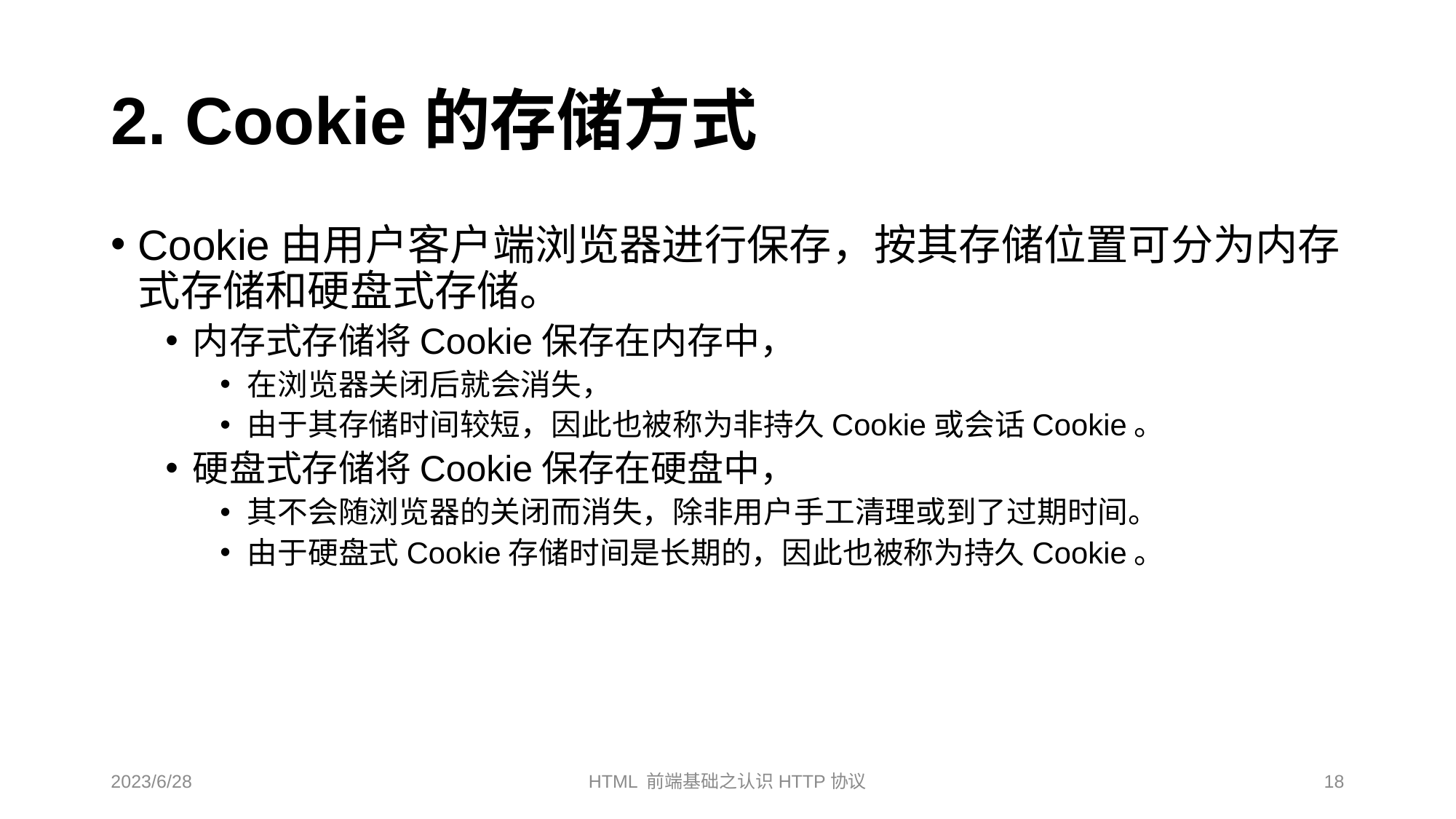

# 2. Cookie的存储方式
Cookie由用户客户端浏览器进行保存，按其存储位置可分为内存式存储和硬盘式存储。
内存式存储将Cookie保存在内存中，
在浏览器关闭后就会消失，
由于其存储时间较短，因此也被称为非持久Cookie或会话Cookie。
硬盘式存储将Cookie保存在硬盘中，
其不会随浏览器的关闭而消失，除非用户手工清理或到了过期时间。
由于硬盘式Cookie存储时间是长期的，因此也被称为持久Cookie。

2023/6/28
HTML 前端基础之认识HTTP协议
18